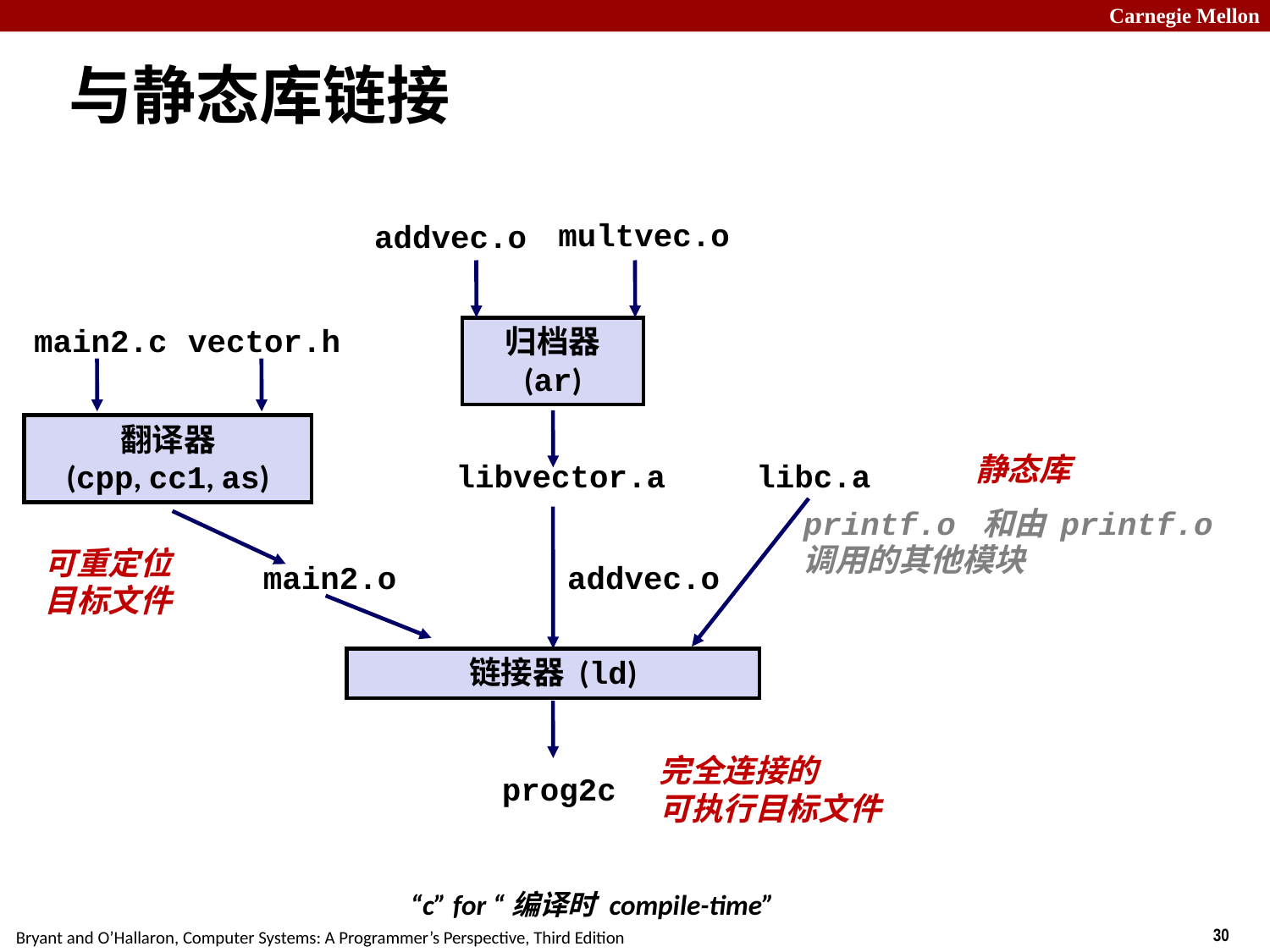

与静态库链接
multvec.o
addvec.o

main2.c
vector.h
归档器
(ar)

翻译器
(cpp, cc1, as)
静态库
libvector.a
libc.a

printf.o 和由 printf.o
调用的其他模块

可重定位
目标文件
main2.o
addvec.o

链接器 (ld)

完全连接的
可执行目标文件
prog2c
“c” for “编译时 compile-time”